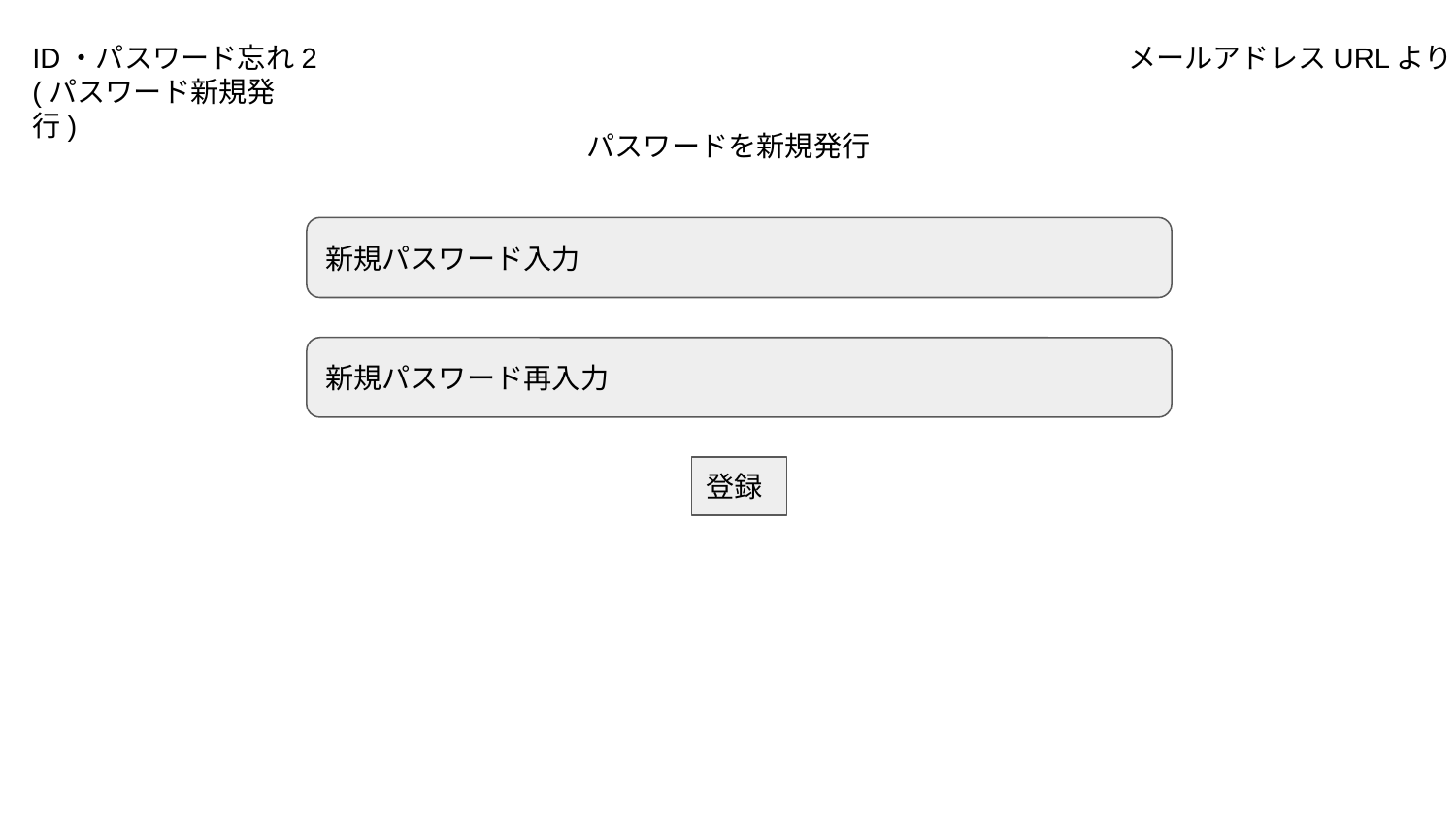

ID・パスワード忘れ2
(パスワード新規発行)
メールアドレスURLより
パスワードを新規発行
新規パスワード入力
新規パスワード再入力
登録